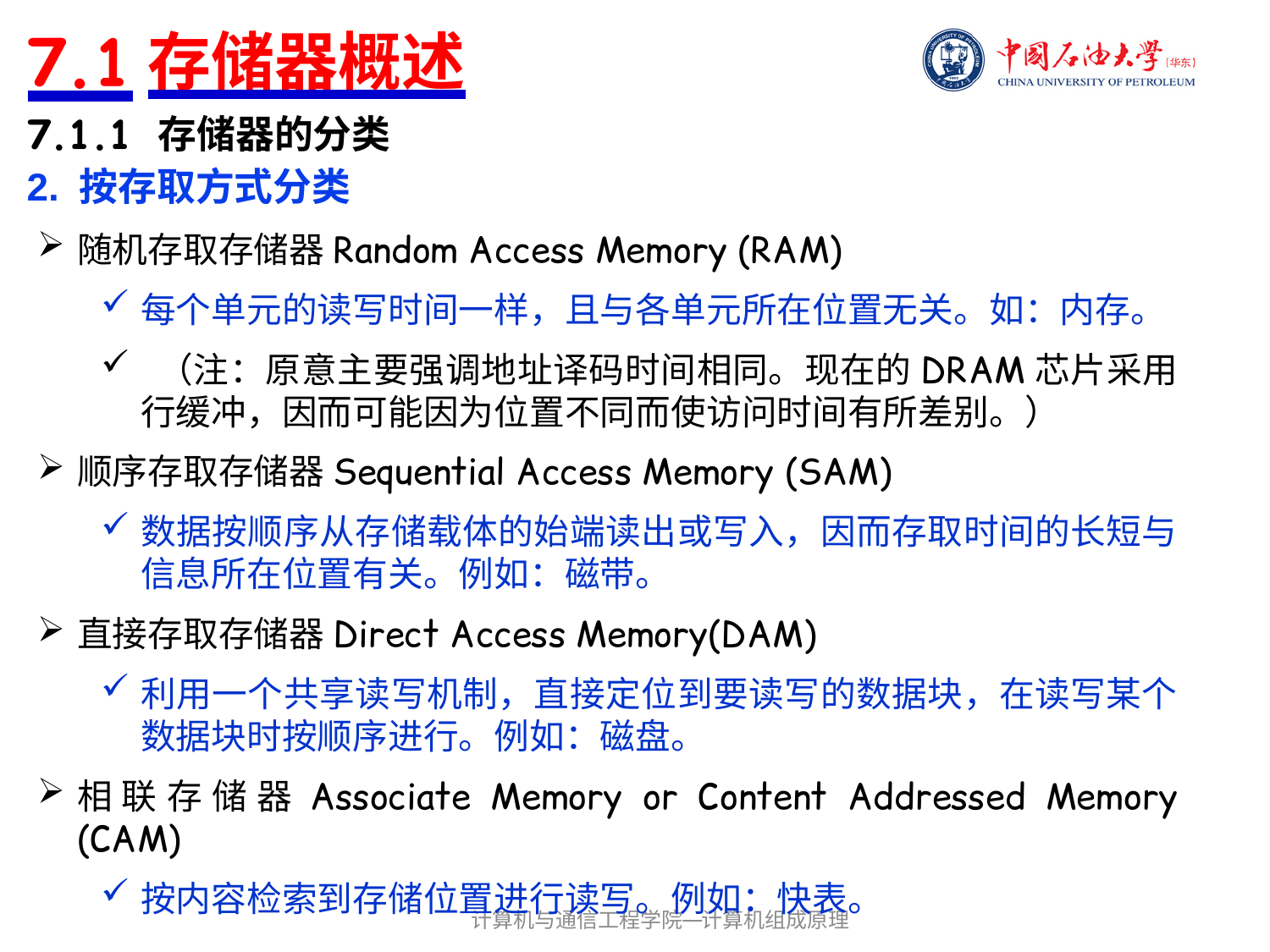

# 7.1存储器概述
7.1.1 存储器的分类
2. 按存取方式分类
随机存取存储器Random Access Memory (RAM)
每个单元的读写时间一样，且与各单元所在位置无关。如：内存。
 （注：原意主要强调地址译码时间相同。现在的DRAM芯片采用行缓冲，因而可能因为位置不同而使访问时间有所差别。）
顺序存取存储器Sequential Access Memory (SAM)
数据按顺序从存储载体的始端读出或写入，因而存取时间的长短与信息所在位置有关。例如：磁带。
直接存取存储器Direct Access Memory(DAM)
利用一个共享读写机制，直接定位到要读写的数据块，在读写某个数据块时按顺序进行。例如：磁盘。
相联存储器Associate Memory or Content Addressed Memory (CAM)
按内容检索到存储位置进行读写。例如：快表。
计算机与通信工程学院—计算机组成原理
6